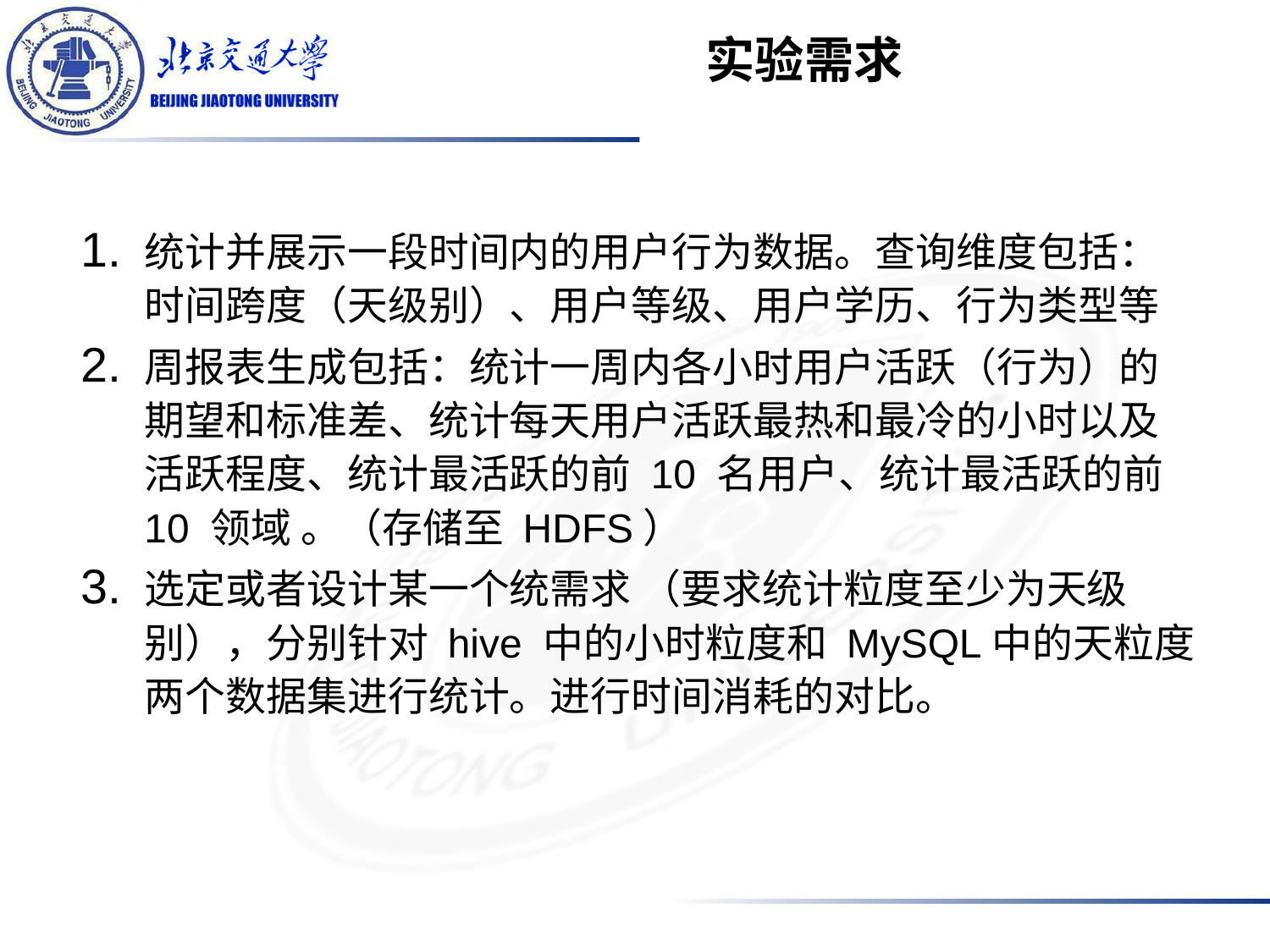

# 实验需求

统计并展示一段时间内的用户行为数据。查询维度包括：时间跨度（天级别）、用户等级、用户学历、行为类型等
周报表生成包括：统计一周内各小时用户活跃（行为）的期望和标准差、统计每天用户活跃最热和最冷的小时以及活跃程度、统计最活跃的前 10 名用户、统计最活跃的前 10 领域 。（存储至 HDFS）
选定或者设计某一个统需求 （要求统计粒度至少为天级别），分别针对 hive 中的小时粒度和 MySQL中的天粒度两个数据集进行统计。进行时间消耗的对比。